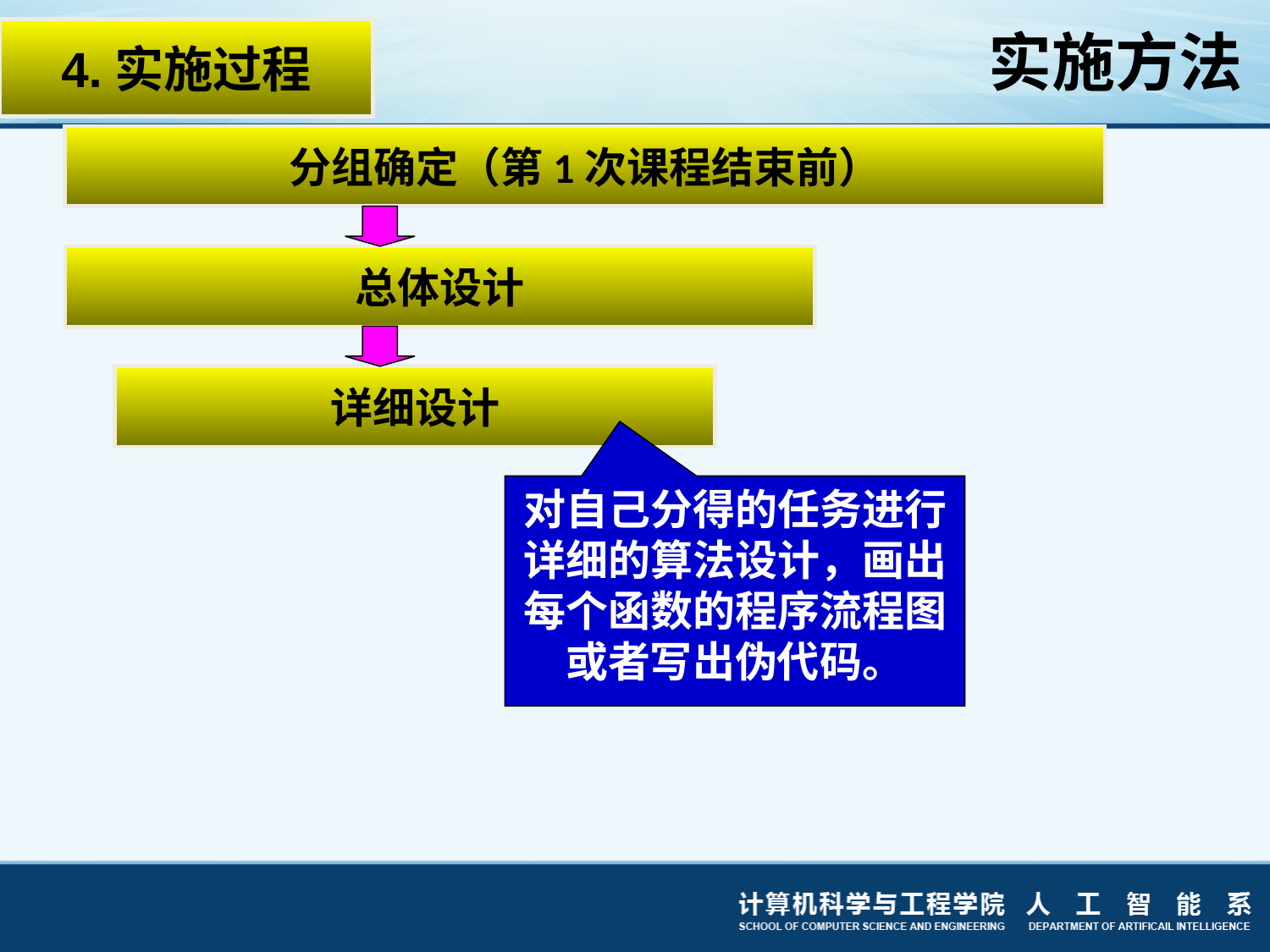

实施方法
4.实施过程
分组确定（第1次课程结束前）

总体设计

详细设计
对自己分得的任务进行详细的算法设计，画出每个函数的程序流程图或者写出伪代码。